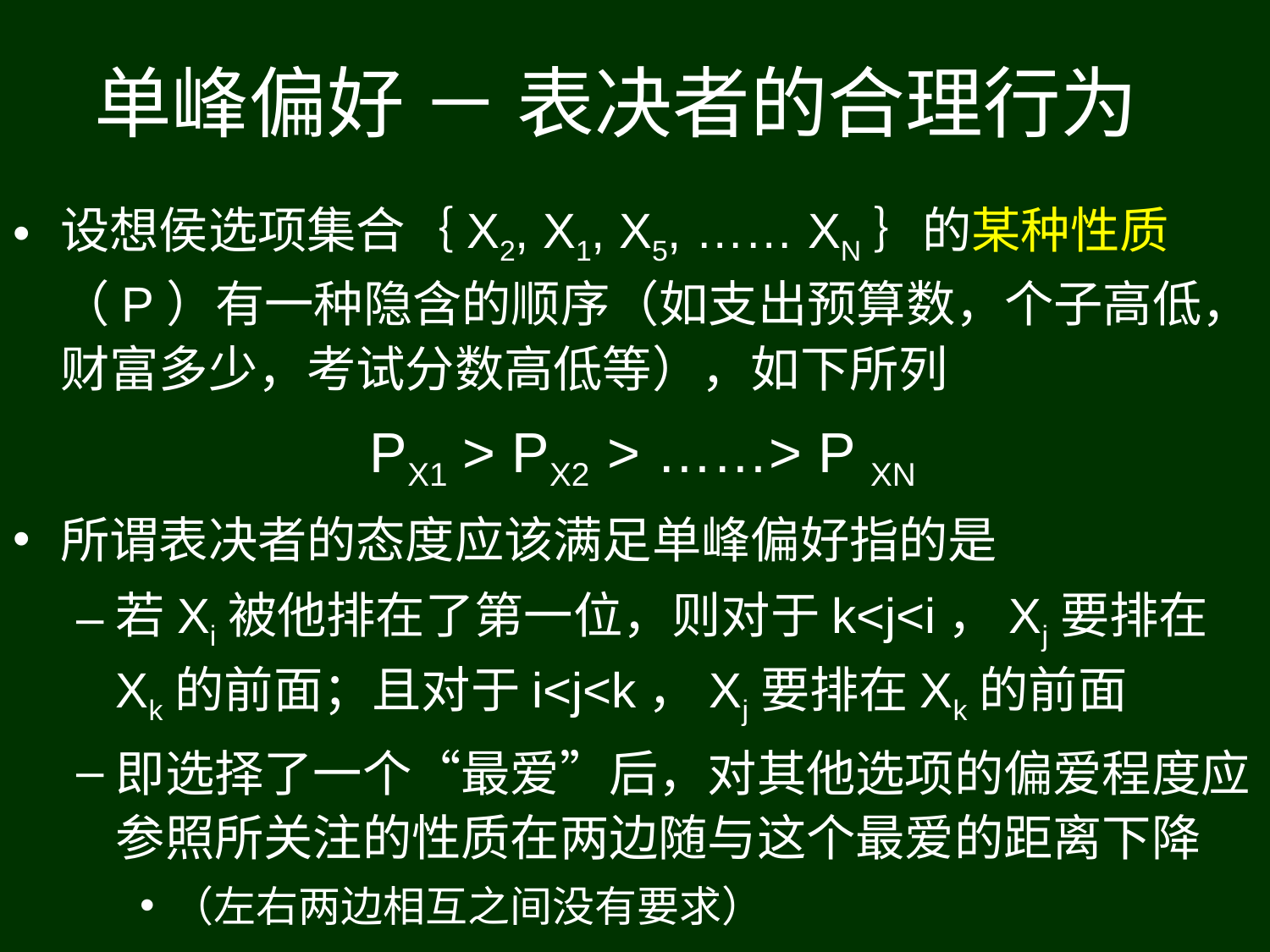

# 单峰偏好 － 表决者的合理行为
设想侯选项集合｛X2, X1, X5, …… XN｝的某种性质（P）有一种隐含的顺序（如支出预算数，个子高低，财富多少，考试分数高低等），如下所列
 PX1 > PX2  > ……> P XN
所谓表决者的态度应该满足单峰偏好指的是
若Xi被他排在了第一位，则对于k<j<i，Xj要排在Xk的前面；且对于i<j<k，Xj要排在Xk的前面
即选择了一个“最爱”后，对其他选项的偏爱程度应参照所关注的性质在两边随与这个最爱的距离下降
（左右两边相互之间没有要求）